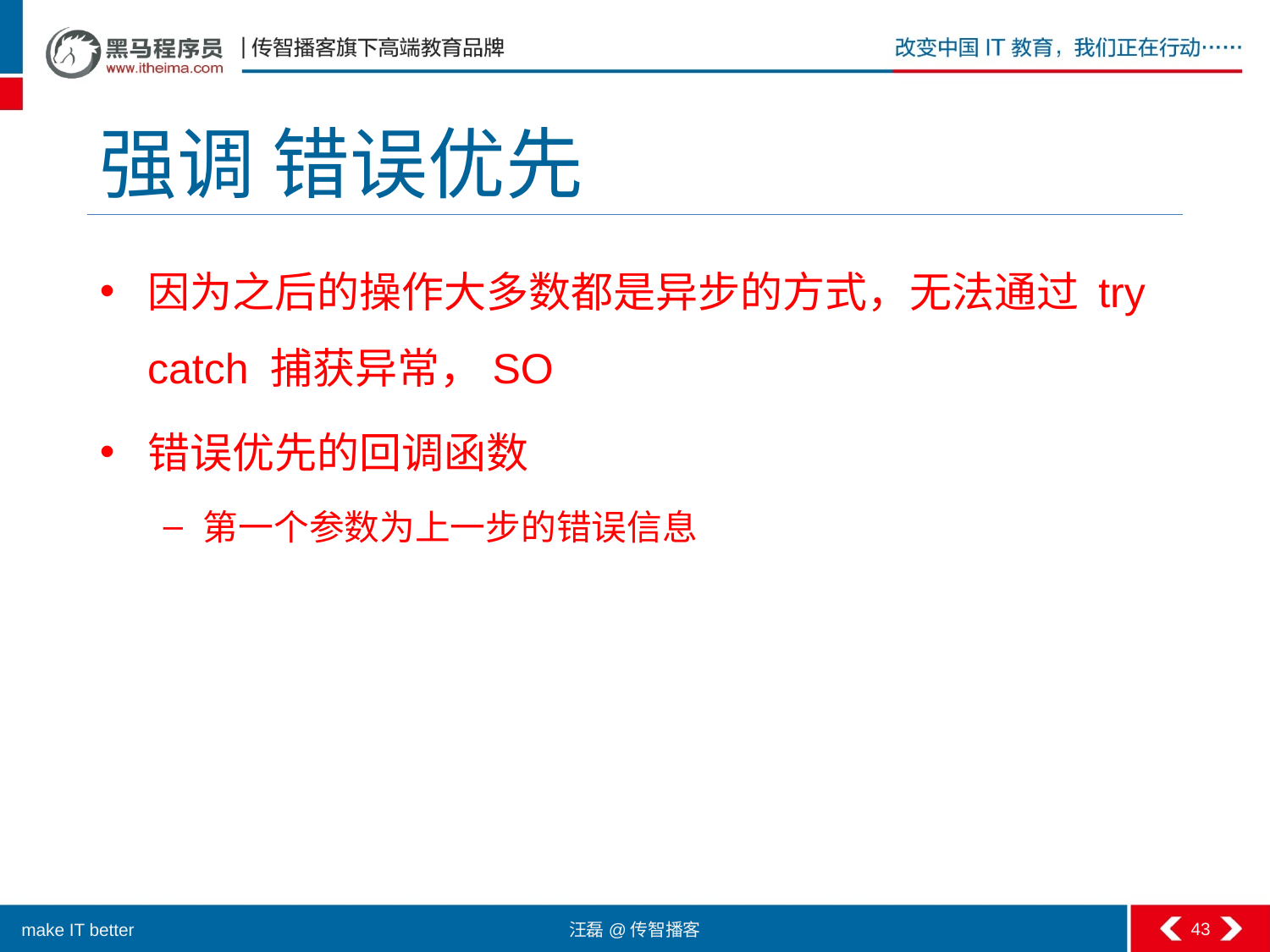

# 强调 错误优先
因为之后的操作大多数都是异步的方式，无法通过 try catch 捕获异常，SO
错误优先的回调函数
第一个参数为上一步的错误信息

43
汪磊@传智播客
make IT better